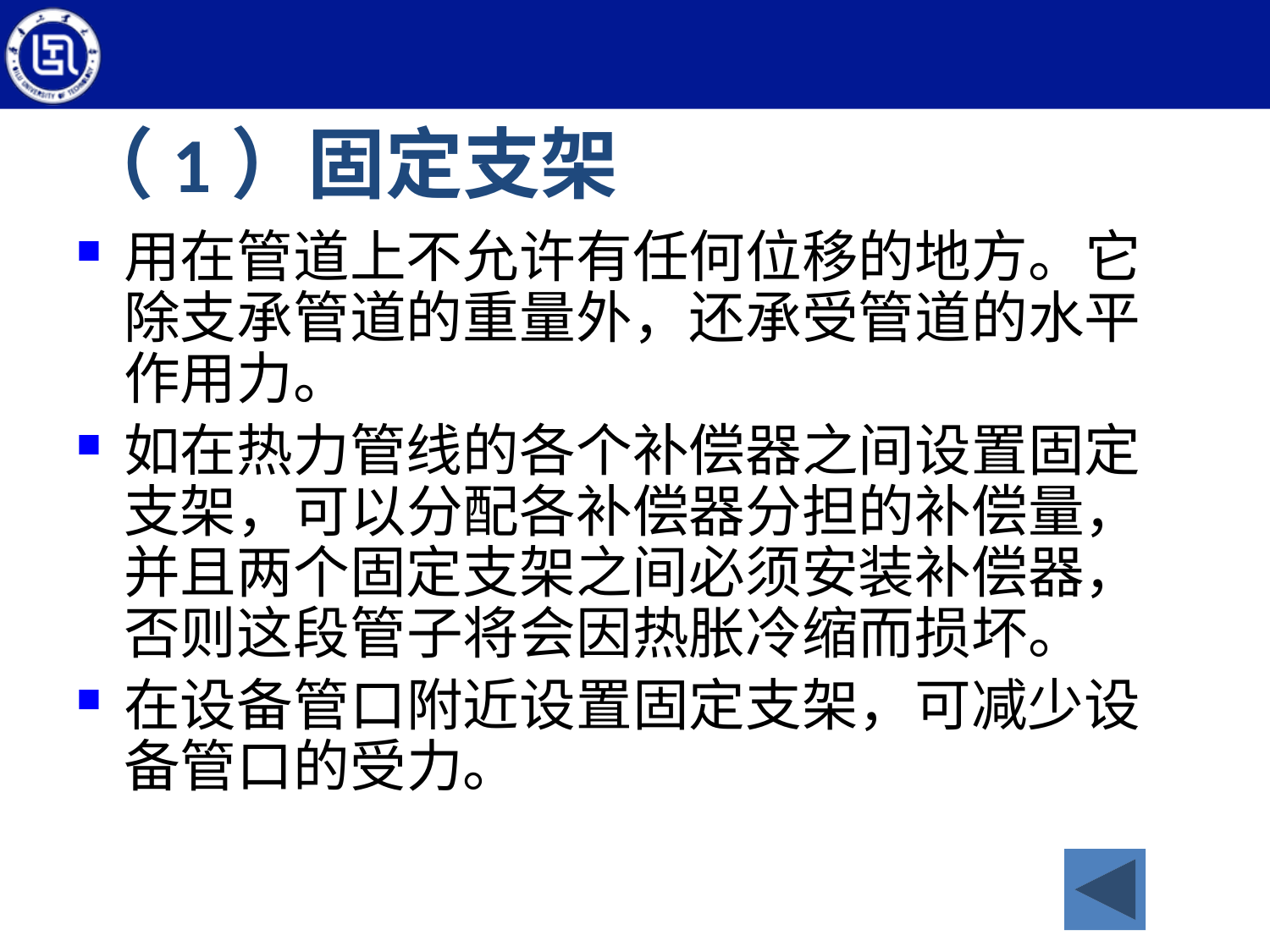

# （1）固定支架
用在管道上不允许有任何位移的地方。它除支承管道的重量外，还承受管道的水平作用力。
如在热力管线的各个补偿器之间设置固定支架，可以分配各补偿器分担的补偿量，并且两个固定支架之间必须安装补偿器，否则这段管子将会因热胀冷缩而损坏。
在设备管口附近设置固定支架，可减少设备管口的受力。